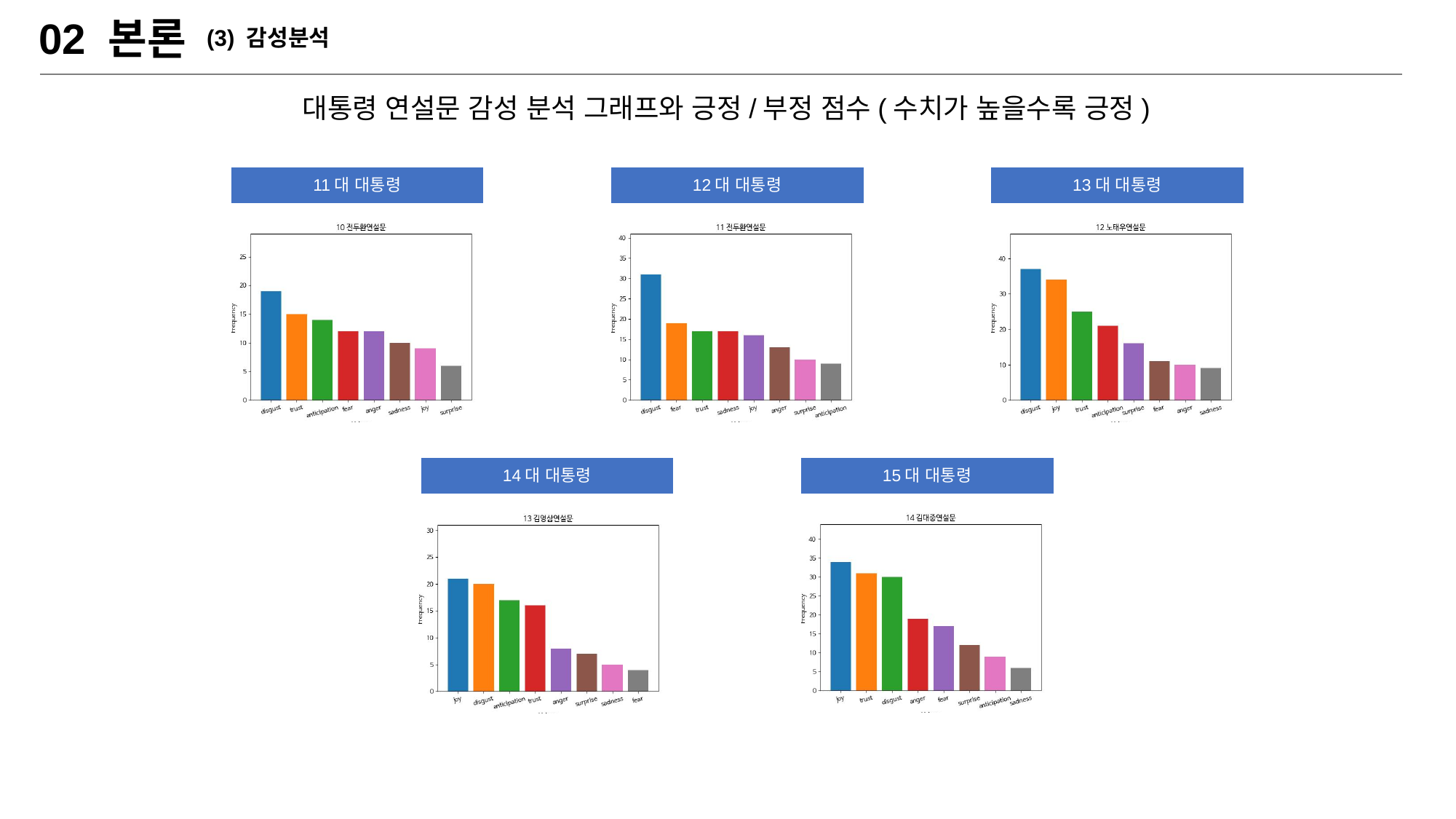

02 본론
(3) 감성분석
대통령 연설문 감성 분석 그래프와 긍정/부정 점수(수치가 높을수록 긍정)

11대 대통령

12대 대통령

13대 대통령

14대 대통령

15대 대통령